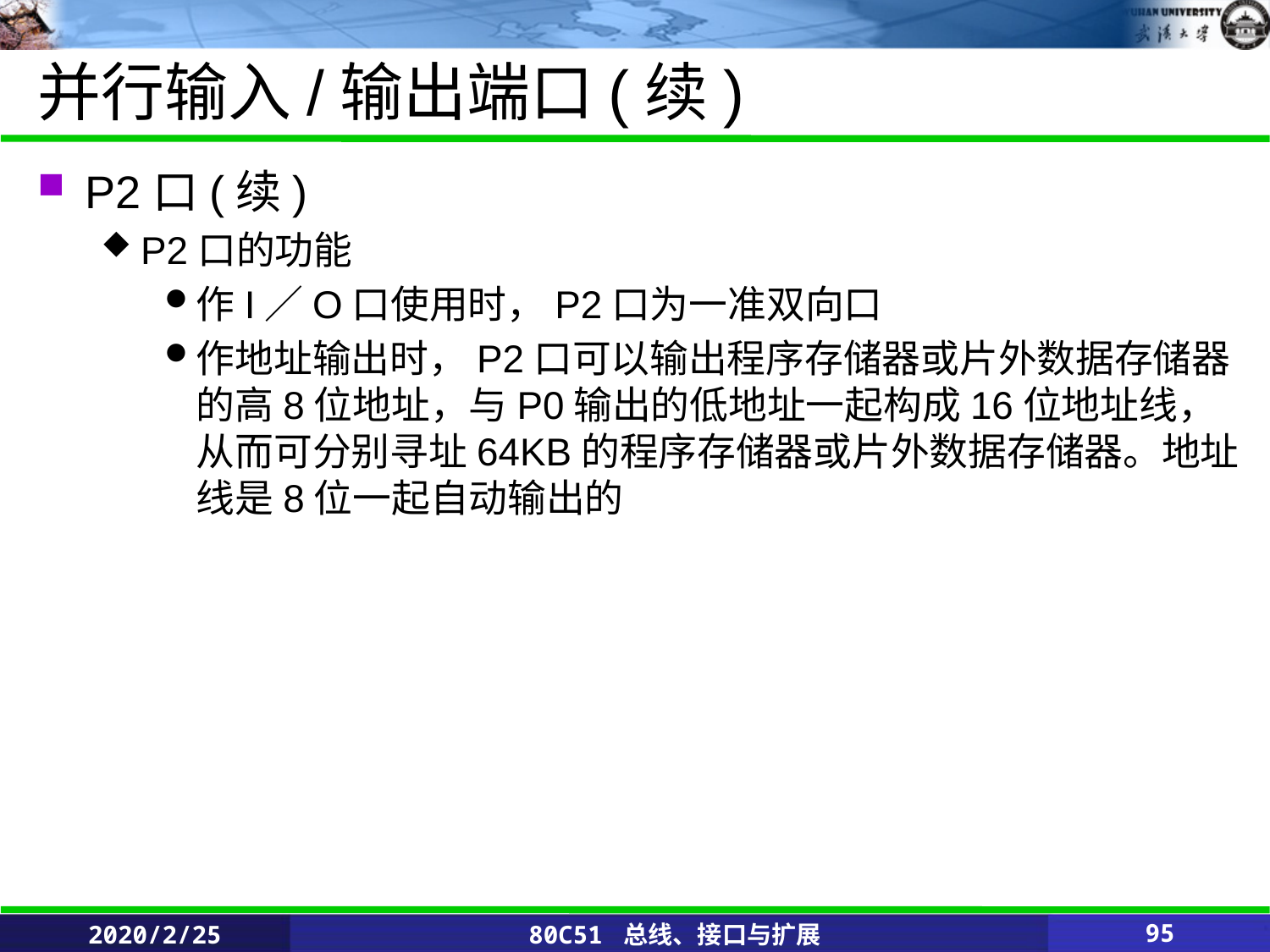

# 并行输入/输出端口(续)
P2口(续)
P2口的功能
作I／O口使用时，P2口为一准双向口
作地址输出时，P2口可以输出程序存储器或片外数据存储器的高8位地址，与P0输出的低地址一起构成16位地址线，从而可分别寻址64KB的程序存储器或片外数据存储器。地址线是8位一起自动输出的
2020/2/25
80C51 总线、接口与扩展
95